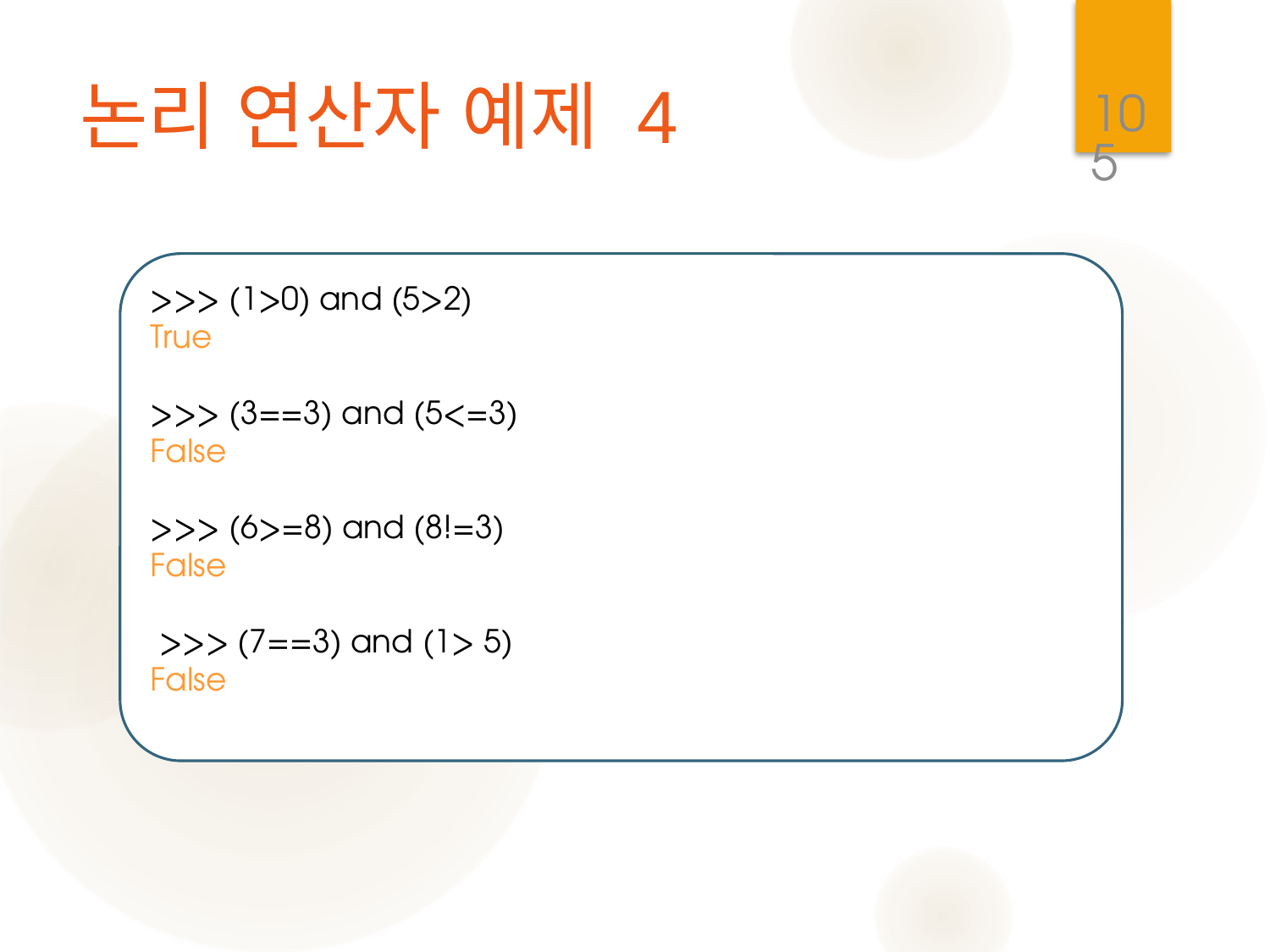

105
# 논리 연산자 예제 4
>>> (1>0) and (5>2)
True

>>> (3==3) and (5<=3)
False

>>> (6>=8) and (8!=3)
False

 >>> (7==3) and (1> 5)
False